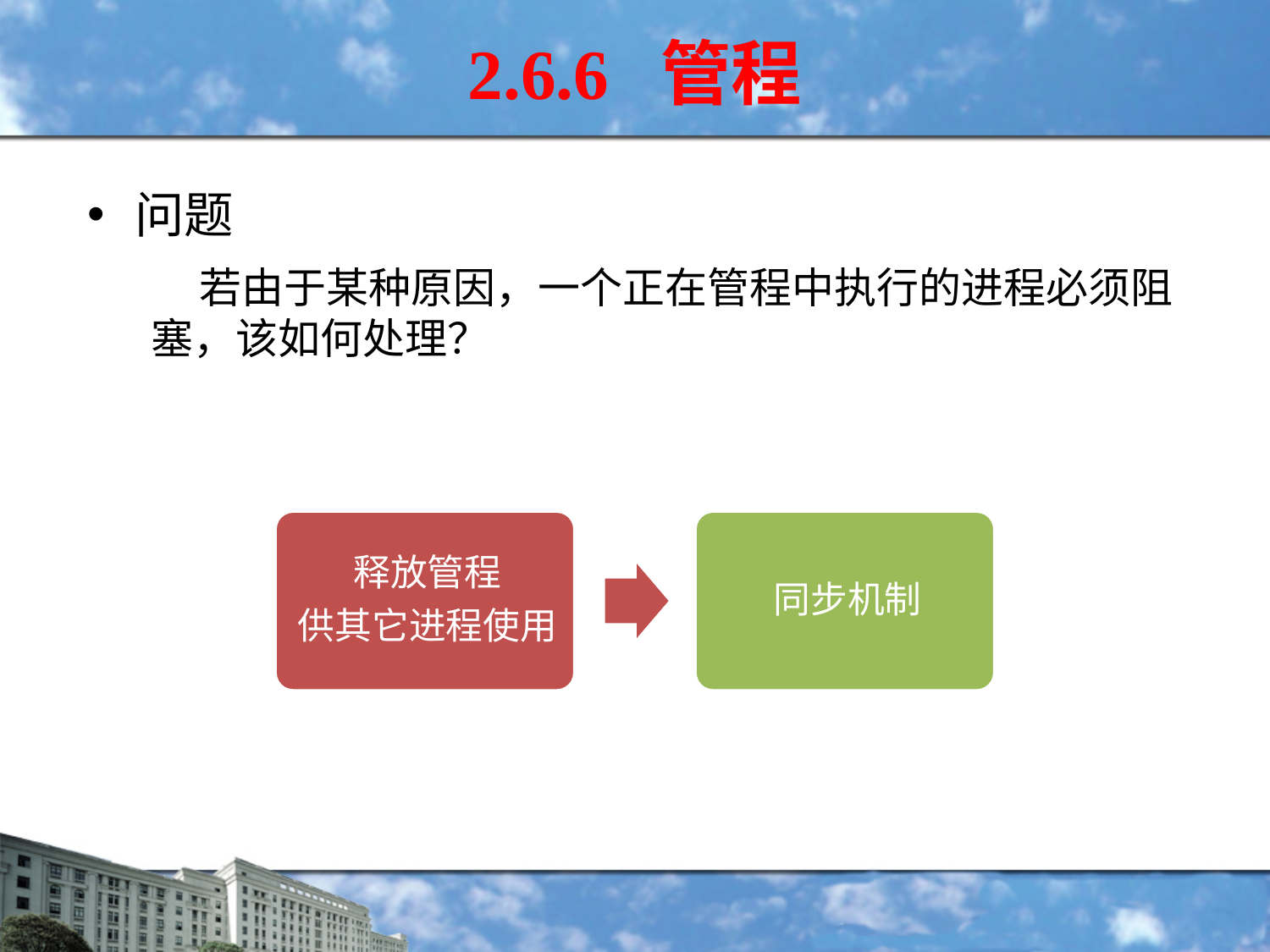

2.6.6  管程
问题
    若由于某种原因，一个正在管程中执行的进程必须阻塞，该如何处理？
释放管程
供其它进程使用

同步机制